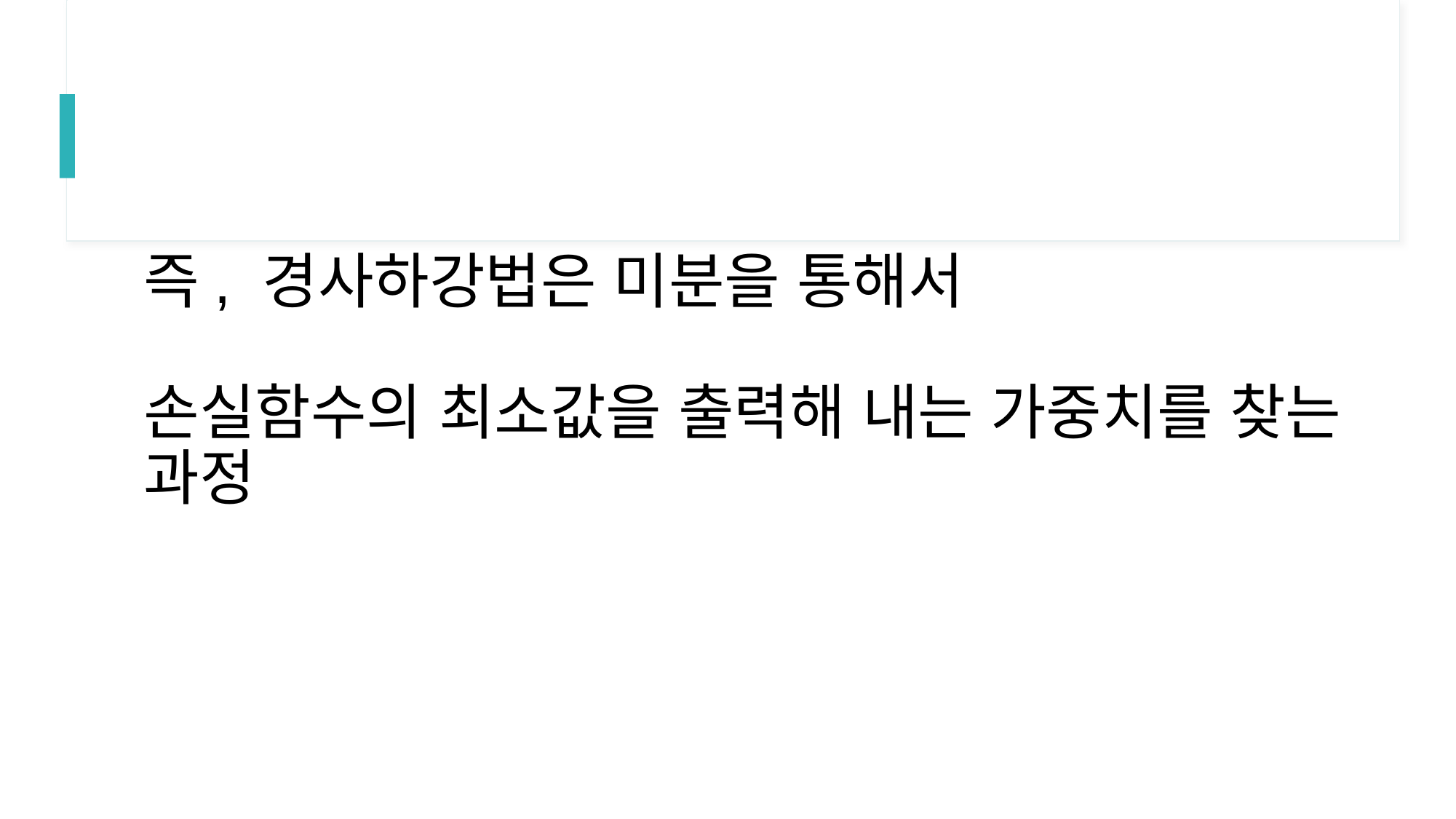

# 즉, 경사하강법은 미분을 통해서 손실함수의 최소값을 출력해 내는 가중치를 찾는 과정